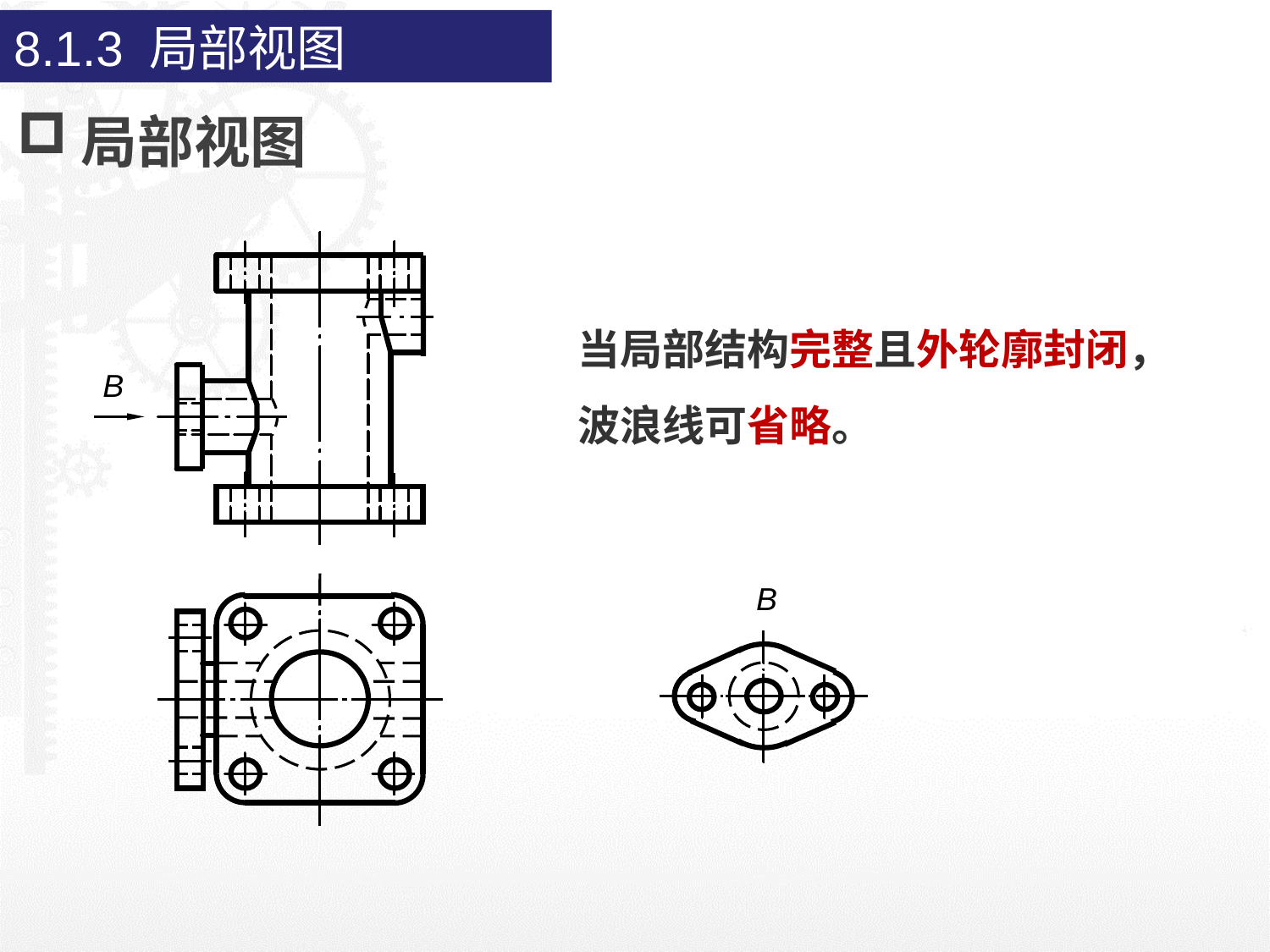

8.1.3 局部视图
局部视图

当局部结构完整且外轮廓封闭，
波浪线可省略。
B

B